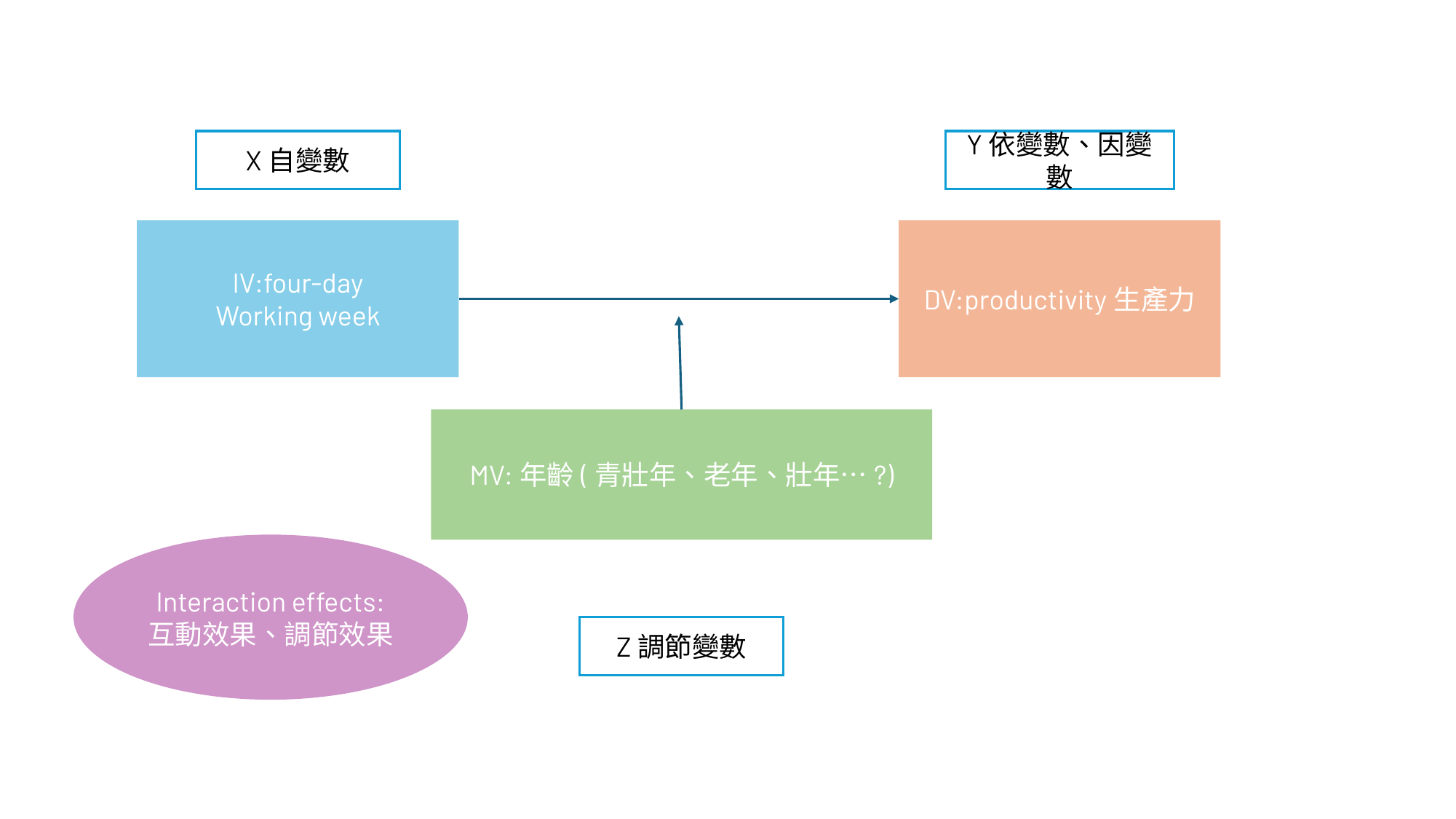

X自變數
Y依變數、因變數
IV:four-day
Working week
DV:productivity生產力
MV:年齡(青壯年、老年、壯年…?)
Z調節變數
Interaction effects:
互動效果、調節效果